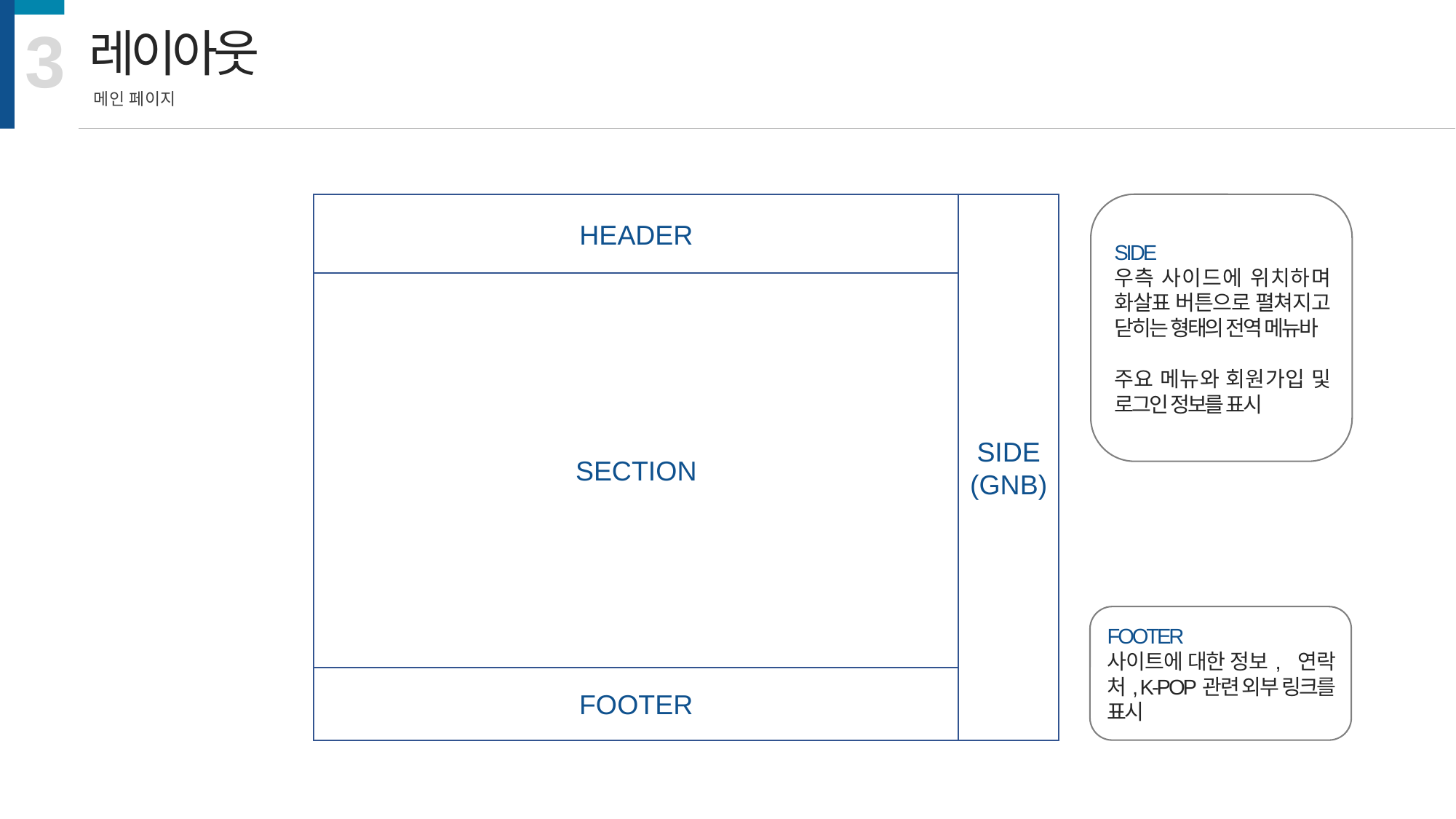

3
레이아웃
메인 페이지
HEADER

SIDE
(GNB)
SIDE
우측 사이드에 위치하며 화살표 버튼으로 펼쳐지고 닫히는 형태의 전역 메뉴바

주요 메뉴와 회원가입 및 로그인 정보를 표시
SECTION
FOOTER
사이트에 대한 정보,  연락처, K-POP관련 외부 링크를 표시
FOOTER